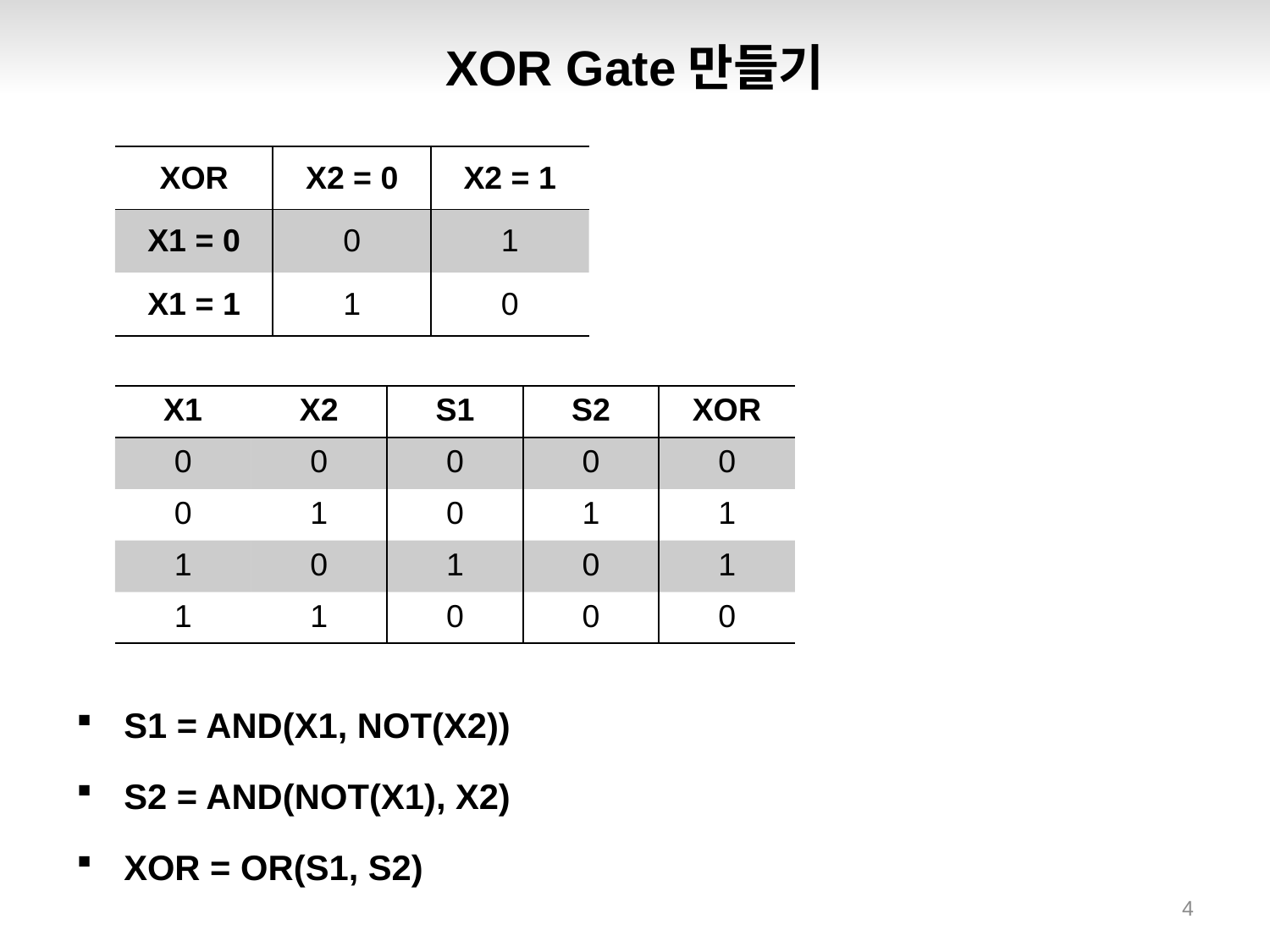

# XOR Gate만들기
| XOR | X2 = 0 | X2 = 1 |
| --- | --- | --- |
| X1 = 0 | 0 | 1 |
| X1 = 1 | 1 | 0 |
| X1 | X2 | S1 | S2 | XOR |
| --- | --- | --- | --- | --- |
| 0 | 0 | 0 | 0 | 0 |
| 0 | 1 | 0 | 1 | 1 |
| 1 | 0 | 1 | 0 | 1 |
| 1 | 1 | 0 | 0 | 0 |
S1 = AND(X1, NOT(X2))
S2 = AND(NOT(X1), X2)
XOR = OR(S1, S2)
4